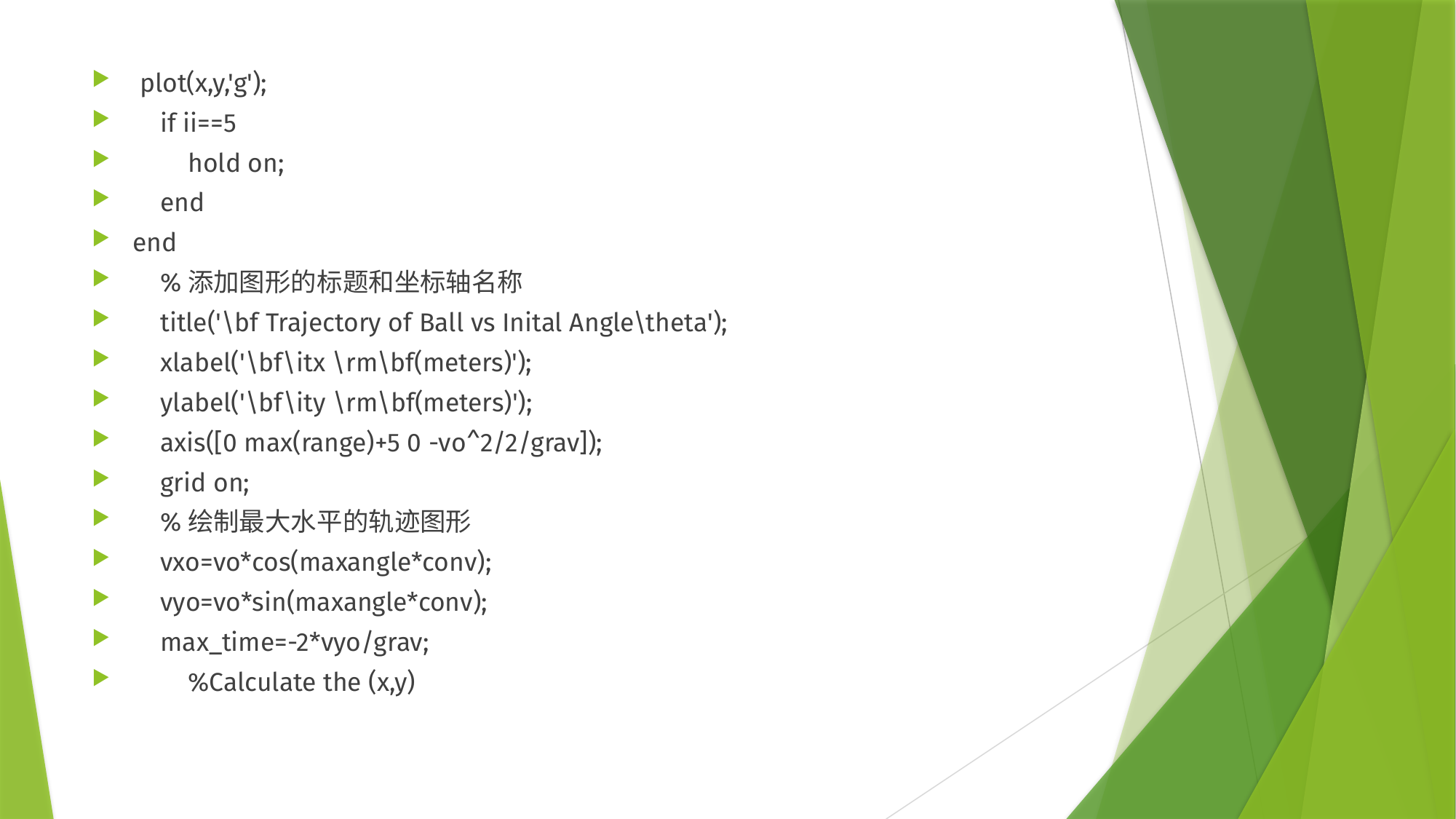

plot(x,y,'g');
    if ii==5
        hold on;
    end
end
    %添加图形的标题和坐标轴名称
    title('\bf Trajectory of Ball vs Inital Angle\theta');
    xlabel('\bf\itx \rm\bf(meters)');
    ylabel('\bf\ity \rm\bf(meters)');
    axis([0 max(range)+5 0 -vo^2/2/grav]);
    grid on;
    %绘制最大水平的轨迹图形
    vxo=vo*cos(maxangle*conv);
    vyo=vo*sin(maxangle*conv);
    max_time=-2*vyo/grav;
        %Calculate the (x,y)